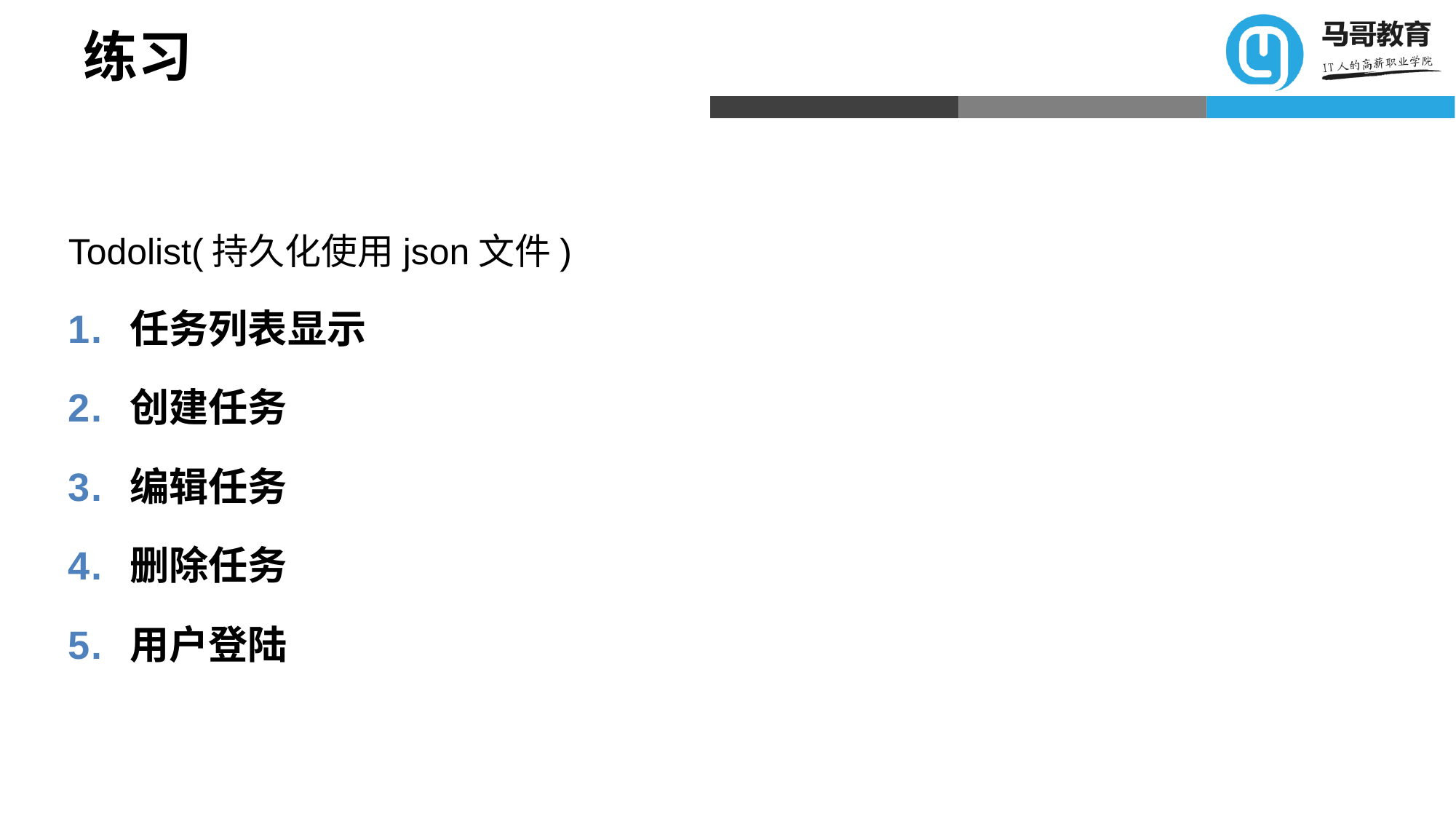

# 练习
Todolist(持久化使用json文件)
任务列表显示
创建任务
编辑任务
删除任务
用户登陆